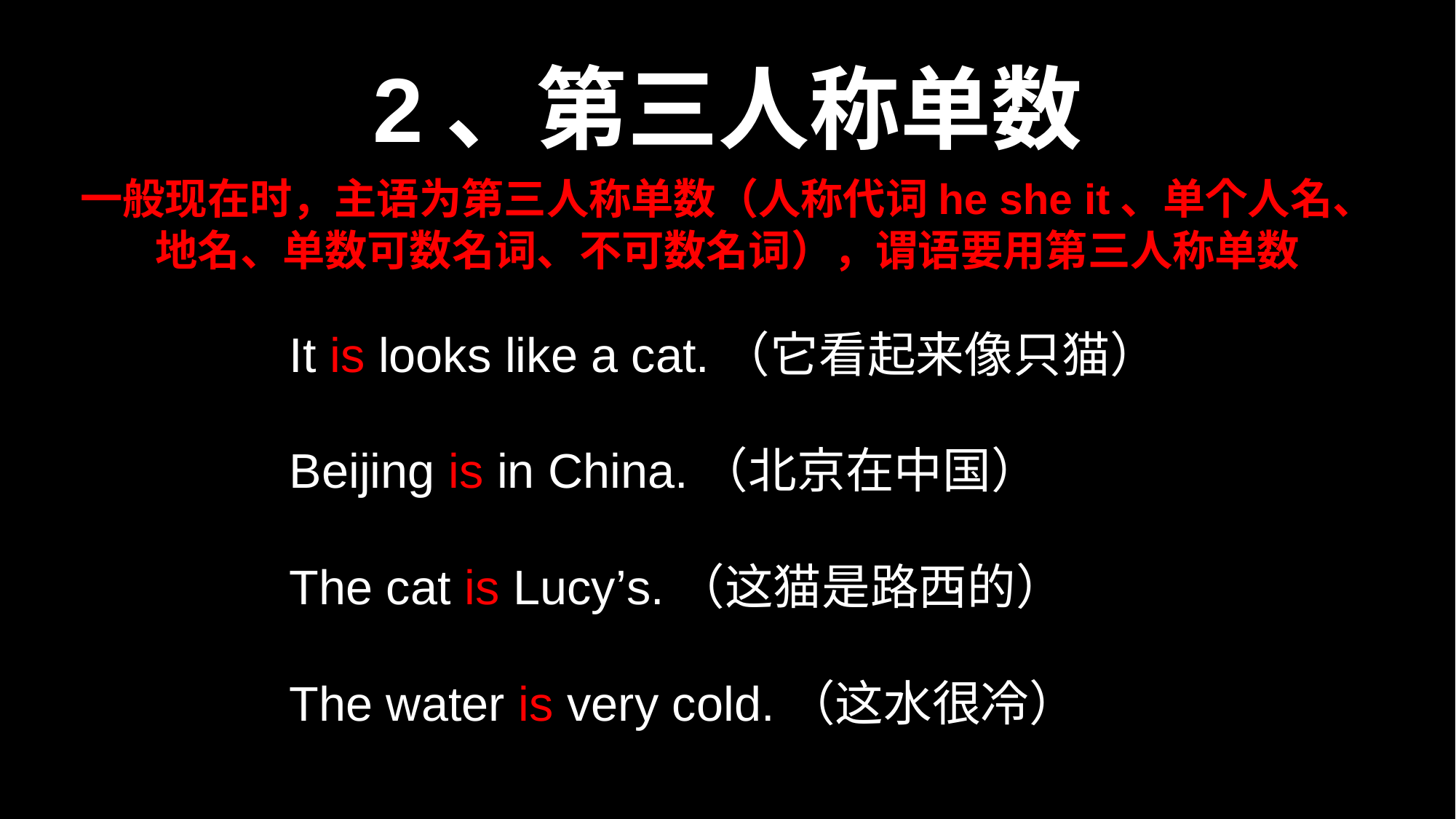

2、第三人称单数
一般现在时，主语为第三人称单数（人称代词he she it、单个人名、地名、单数可数名词、不可数名词），谓语要用第三人称单数

It is looks like a cat.（它看起来像只猫）

Beijing is in China.（北京在中国）

The cat is Lucy’s.（这猫是路西的）

The water is very cold.（这水很冷）